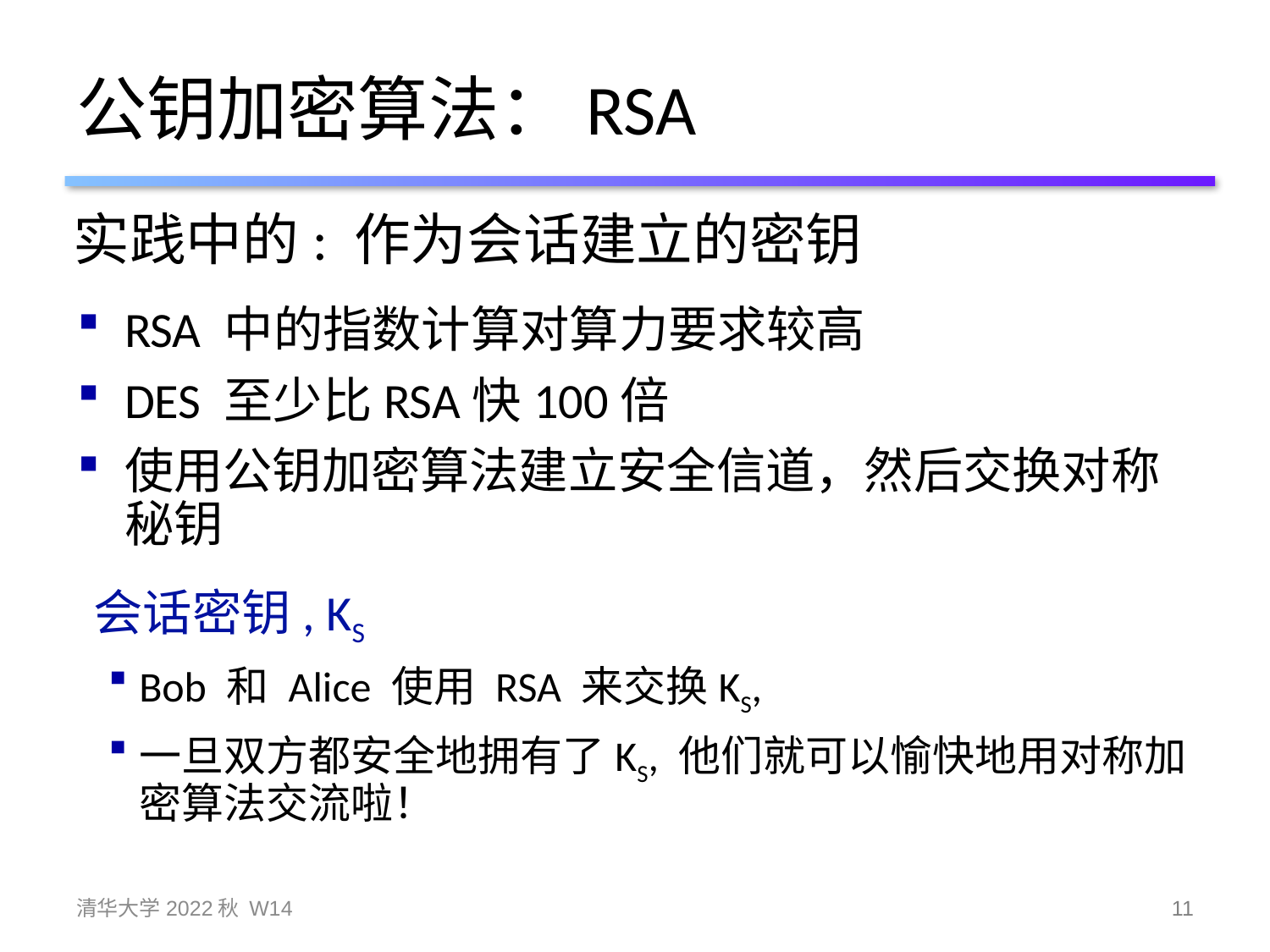

# 公钥加密算法：RSA
实践中的: 作为会话建立的密钥
RSA 中的指数计算对算力要求较高
DES 至少比RSA快100倍
使用公钥加密算法建立安全信道，然后交换对称秘钥
会话密钥, KS
Bob 和 Alice 使用 RSA 来交换KS,
一旦双方都安全地拥有了KS, 他们就可以愉快地用对称加密算法交流啦！
清华大学2022秋 W14
11